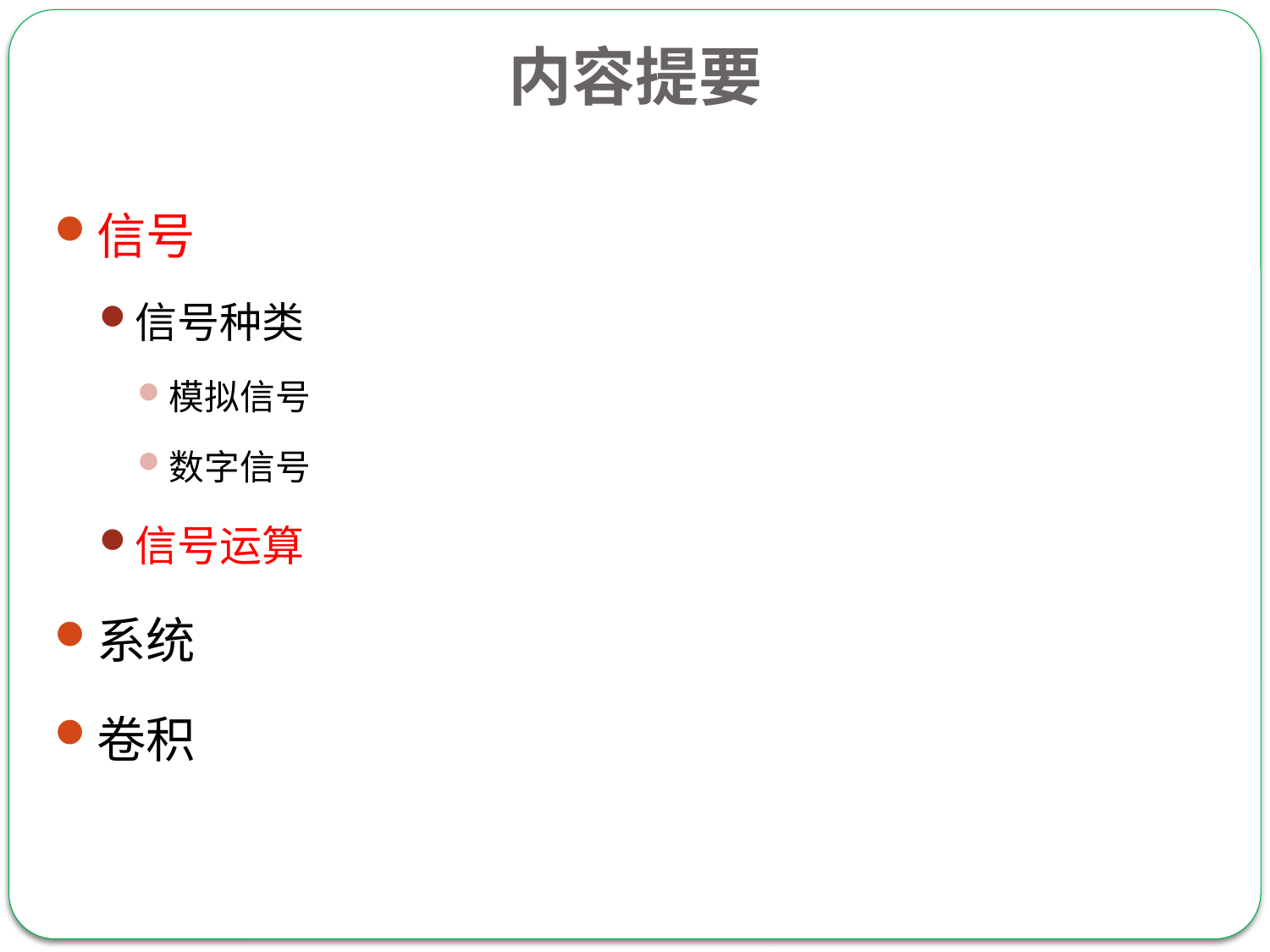

# 内容提要
信号
信号种类
模拟信号
数字信号
信号运算
系统
卷积